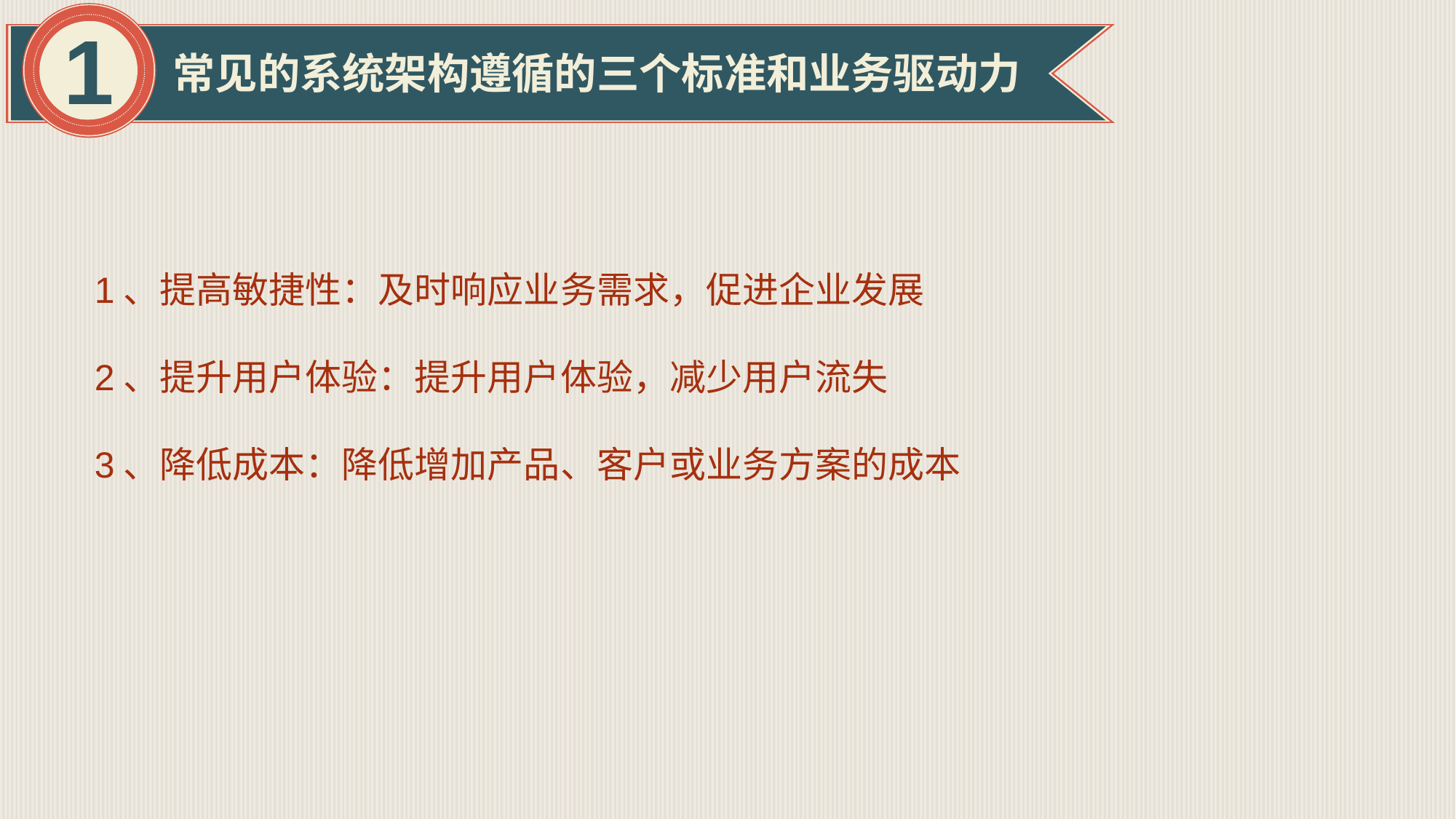

1

常见的系统架构遵循的三个标准和业务驱动力

1、提高敏捷性：及时响应业务需求，促进企业发展

2、提升用户体验：提升用户体验，减少用户流失

3、降低成本：降低增加产品、客户或业务方案的成本